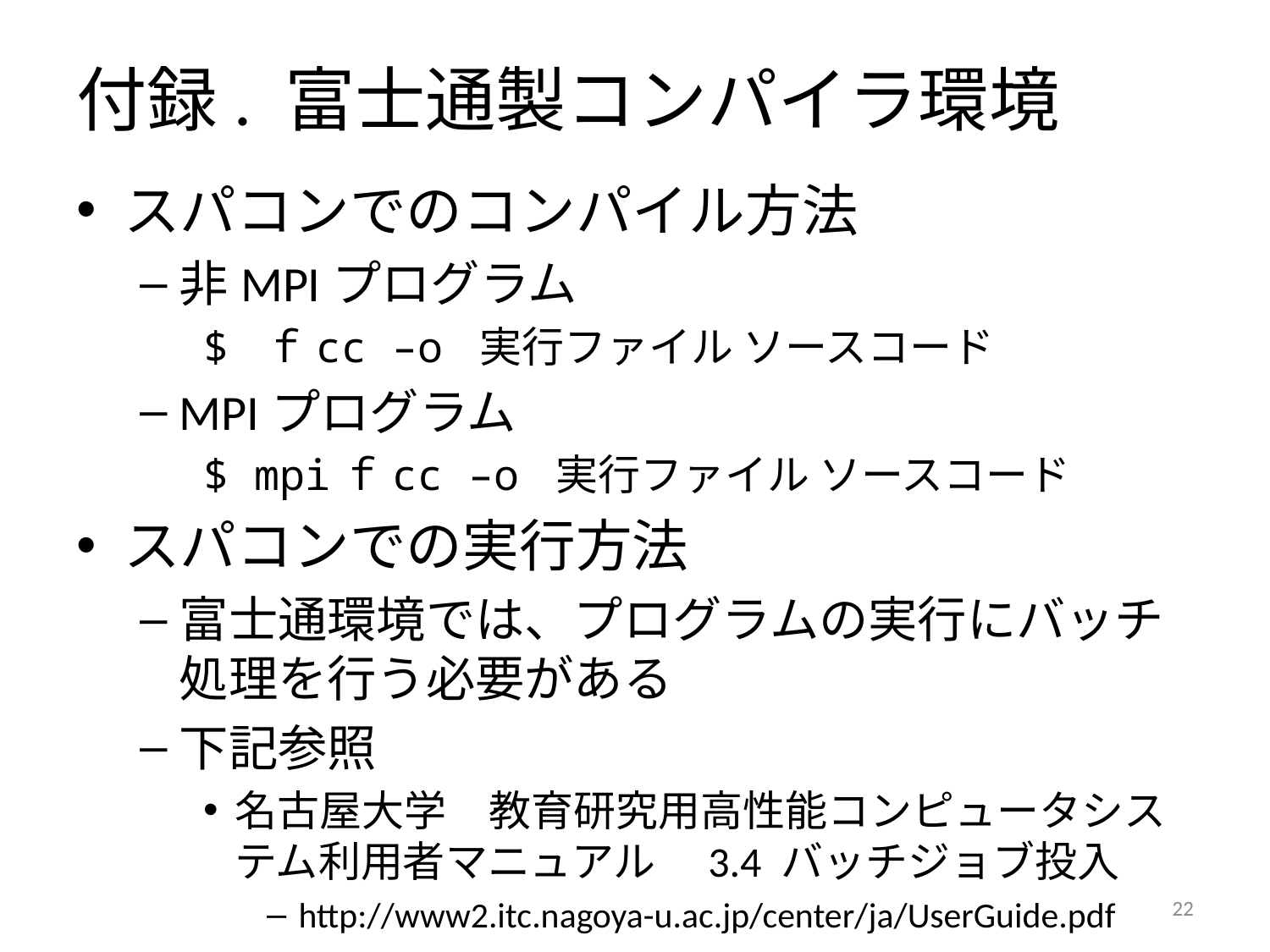

# 付録. 富士通製コンパイラ環境
スパコンでのコンパイル方法
非MPIプログラム
$ ｆcc –o 実行ファイル ソースコード
MPIプログラム
$ mpiｆcc –o 実行ファイル ソースコード
スパコンでの実行方法
富士通環境では、プログラムの実行にバッチ処理を行う必要がある
下記参照
名古屋大学　教育研究用高性能コンピュータシステム利用者マニュアル　3.4 バッチジョブ投入
http://www2.itc.nagoya-u.ac.jp/center/ja/UserGuide.pdf

22